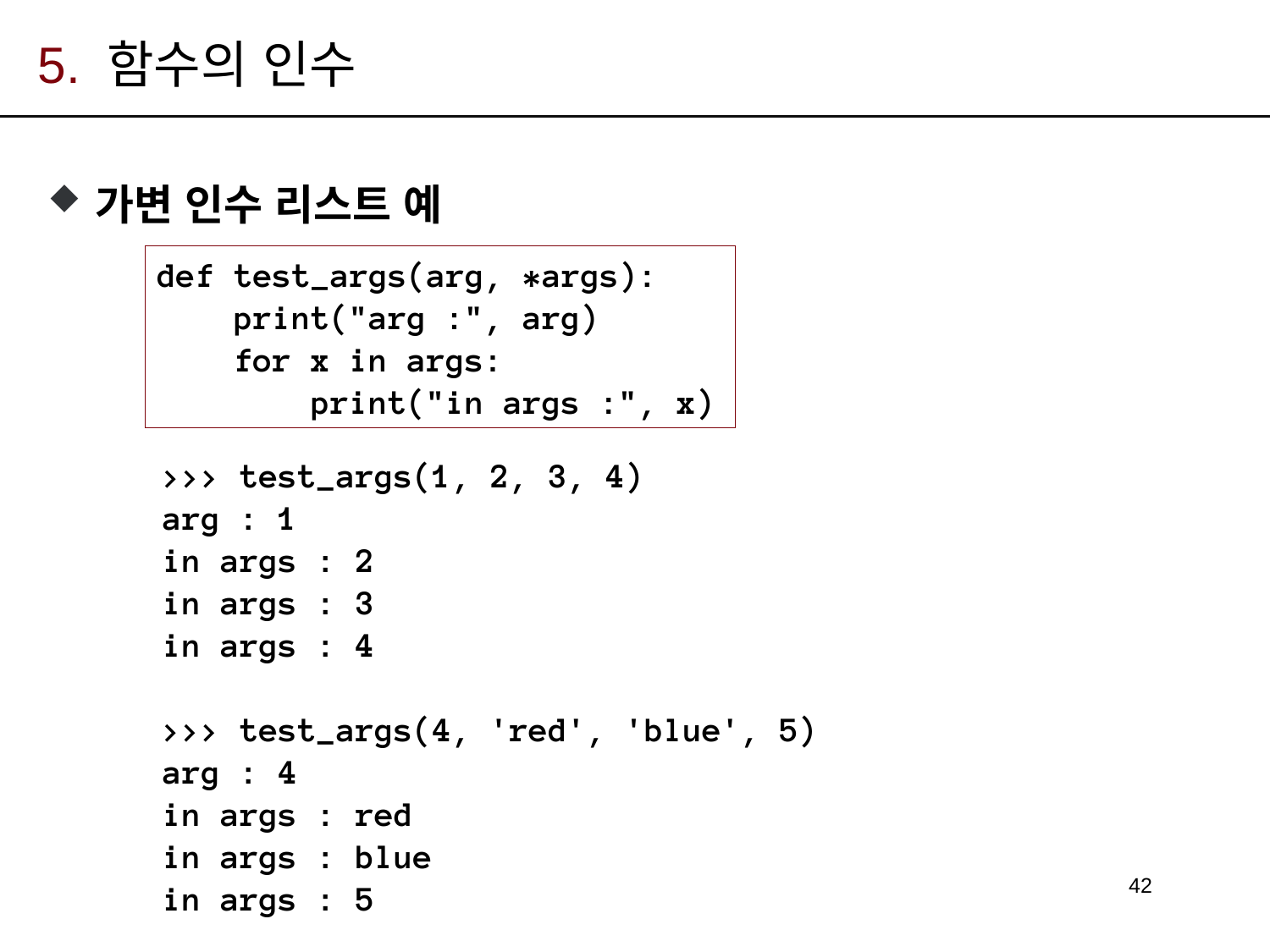

# 5. 함수의 인수
가변 인수 리스트 예

def test_args(arg, *args):
    print("arg :", arg)
    for x in args:
        print("in args :", x)
>>> test_args(1, 2, 3, 4)
arg : 1
in args : 2
in args : 3
in args : 4

>>> test_args(4, 'red', 'blue', 5)
arg : 4
in args : red
in args : blue
in args : 5
42